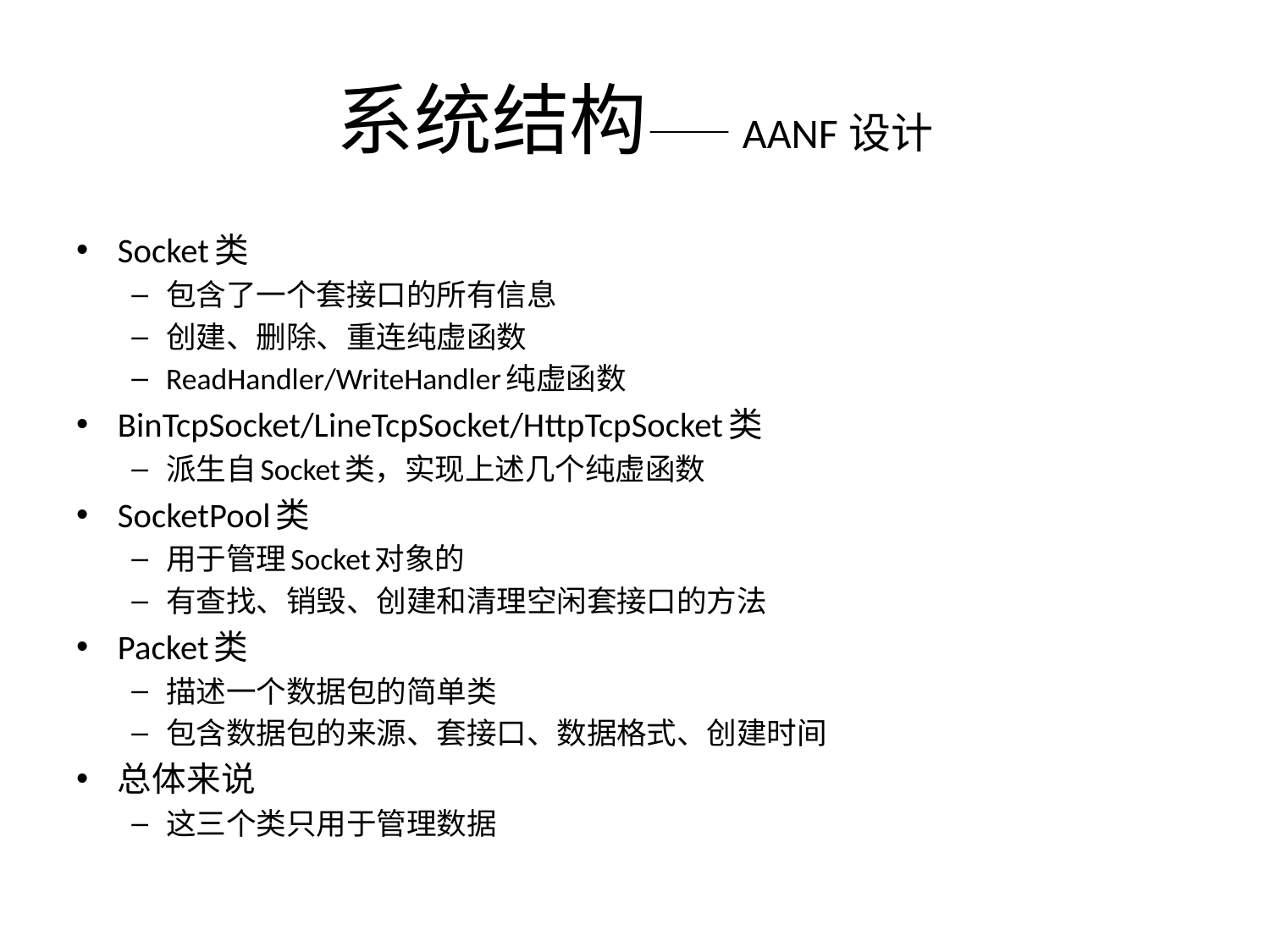

# 系统结构——AANF设计
Socket类
包含了一个套接口的所有信息
创建、删除、重连纯虚函数
ReadHandler/WriteHandler纯虚函数
BinTcpSocket/LineTcpSocket/HttpTcpSocket类
派生自Socket类，实现上述几个纯虚函数
SocketPool类
用于管理Socket对象的
有查找、销毁、创建和清理空闲套接口的方法
Packet类
描述一个数据包的简单类
包含数据包的来源、套接口、数据格式、创建时间
总体来说
这三个类只用于管理数据